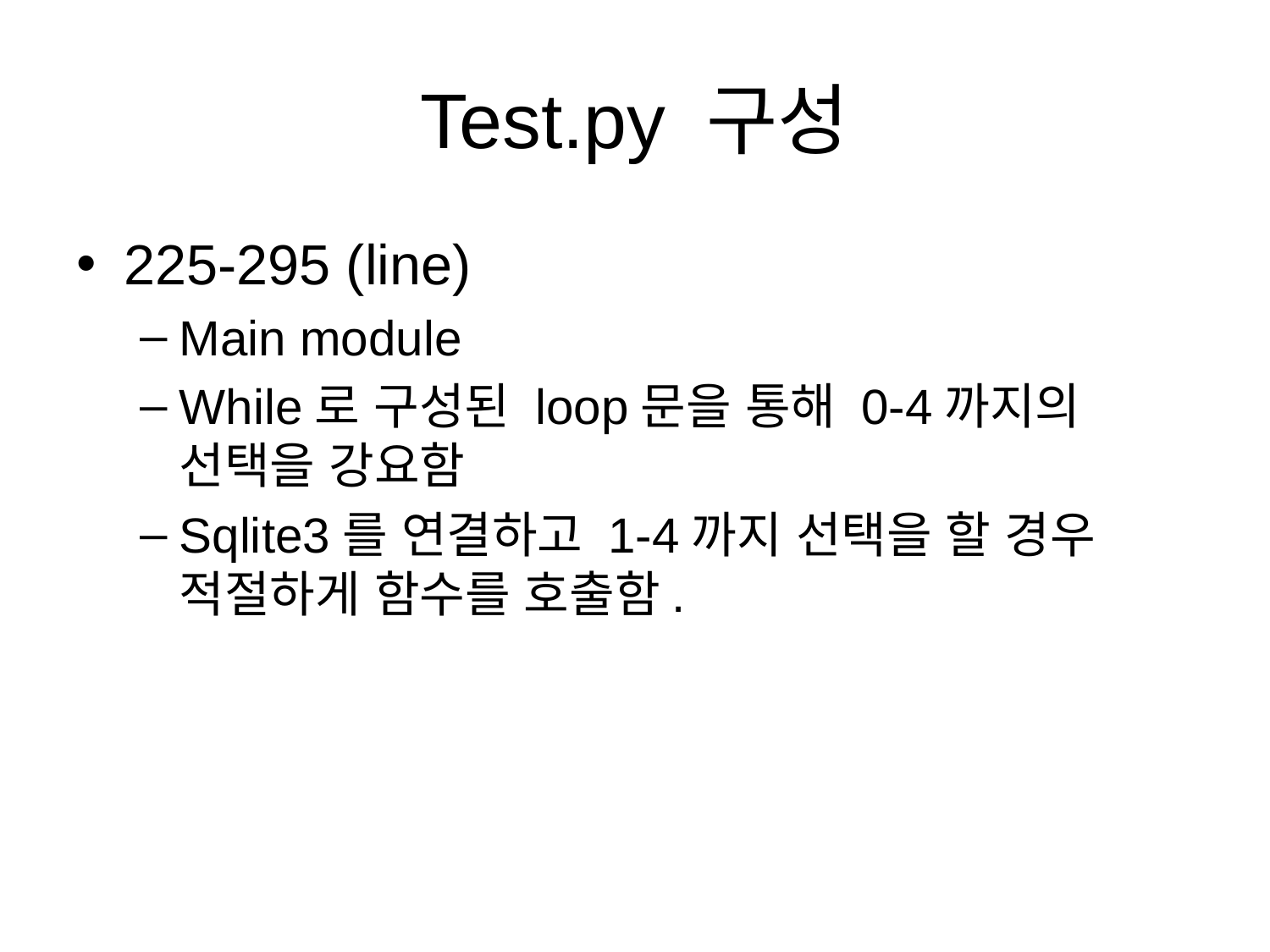

# Test.py 구성
225-295 (line)
Main module
While로 구성된 loop문을 통해 0-4까지의 선택을 강요함
Sqlite3를 연결하고 1-4까지 선택을 할 경우 적절하게 함수를 호출함.